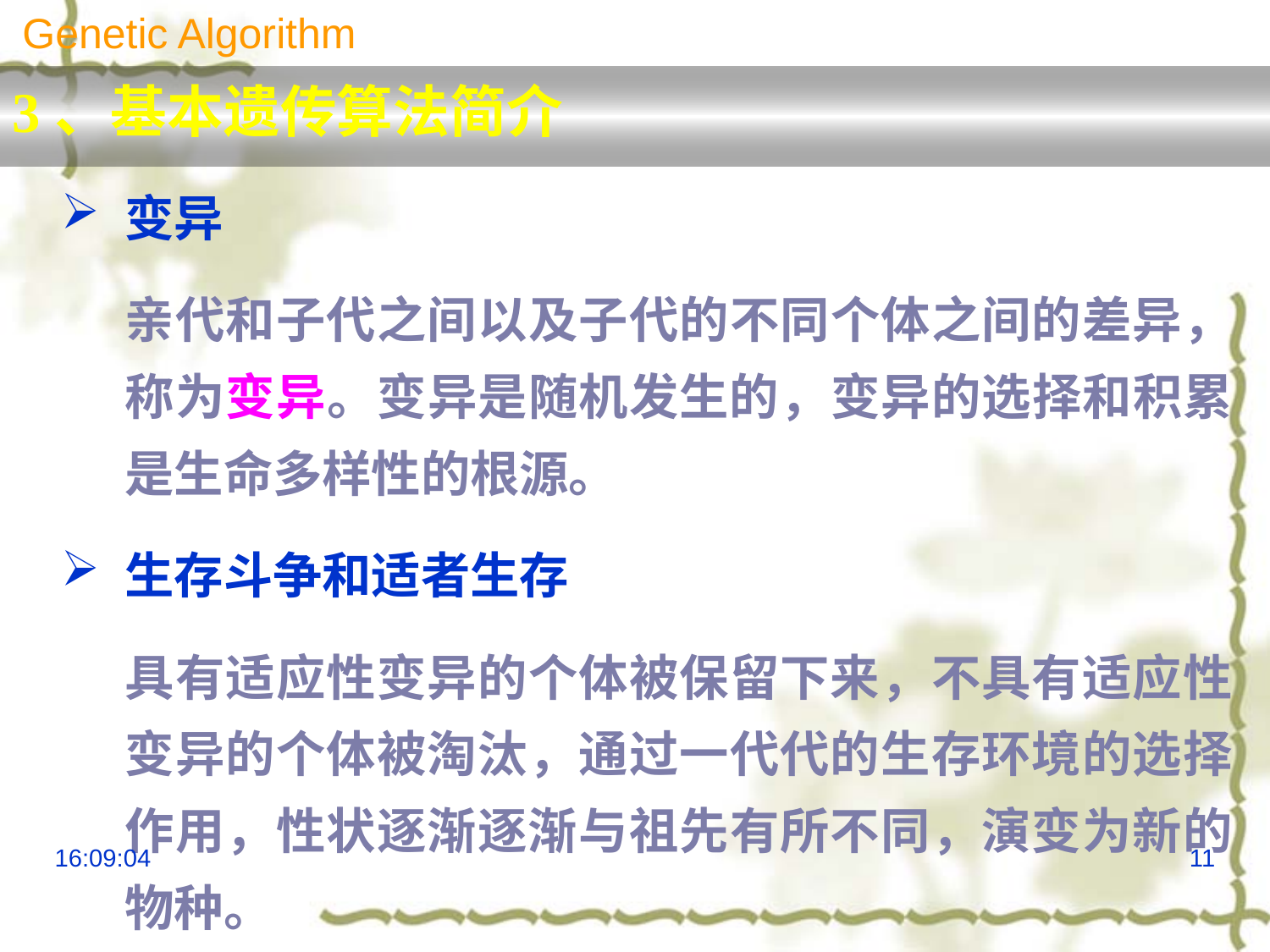

Genetic Algorithm
3、基本遗传算法简介
变异
亲代和子代之间以及子代的不同个体之间的差异，称为变异。变异是随机发生的，变异的选择和积累是生命多样性的根源。
生存斗争和适者生存
具有适应性变异的个体被保留下来，不具有适应性变异的个体被淘汰，通过一代代的生存环境的选择作用，性状逐渐逐渐与祖先有所不同，演变为新的物种。
16:09:04
11